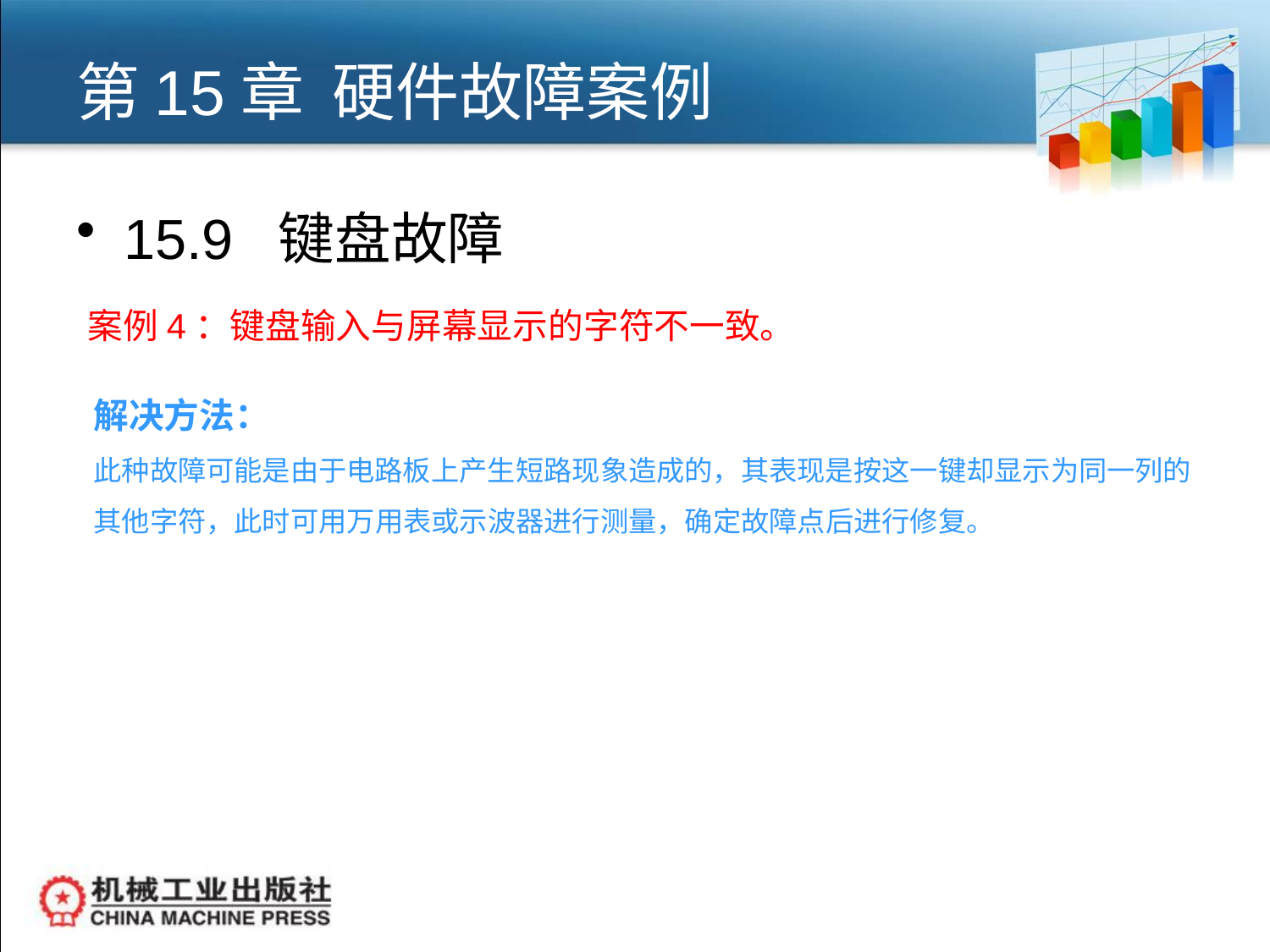

# 第15章  硬件故障案例
15.9  键盘故障
案例4：键盘输入与屏幕显示的字符不一致。
解决方法：
此种故障可能是由于电路板上产生短路现象造成的，其表现是按这一键却显示为同一列的其他字符，此时可用万用表或示波器进行测量，确定故障点后进行修复。